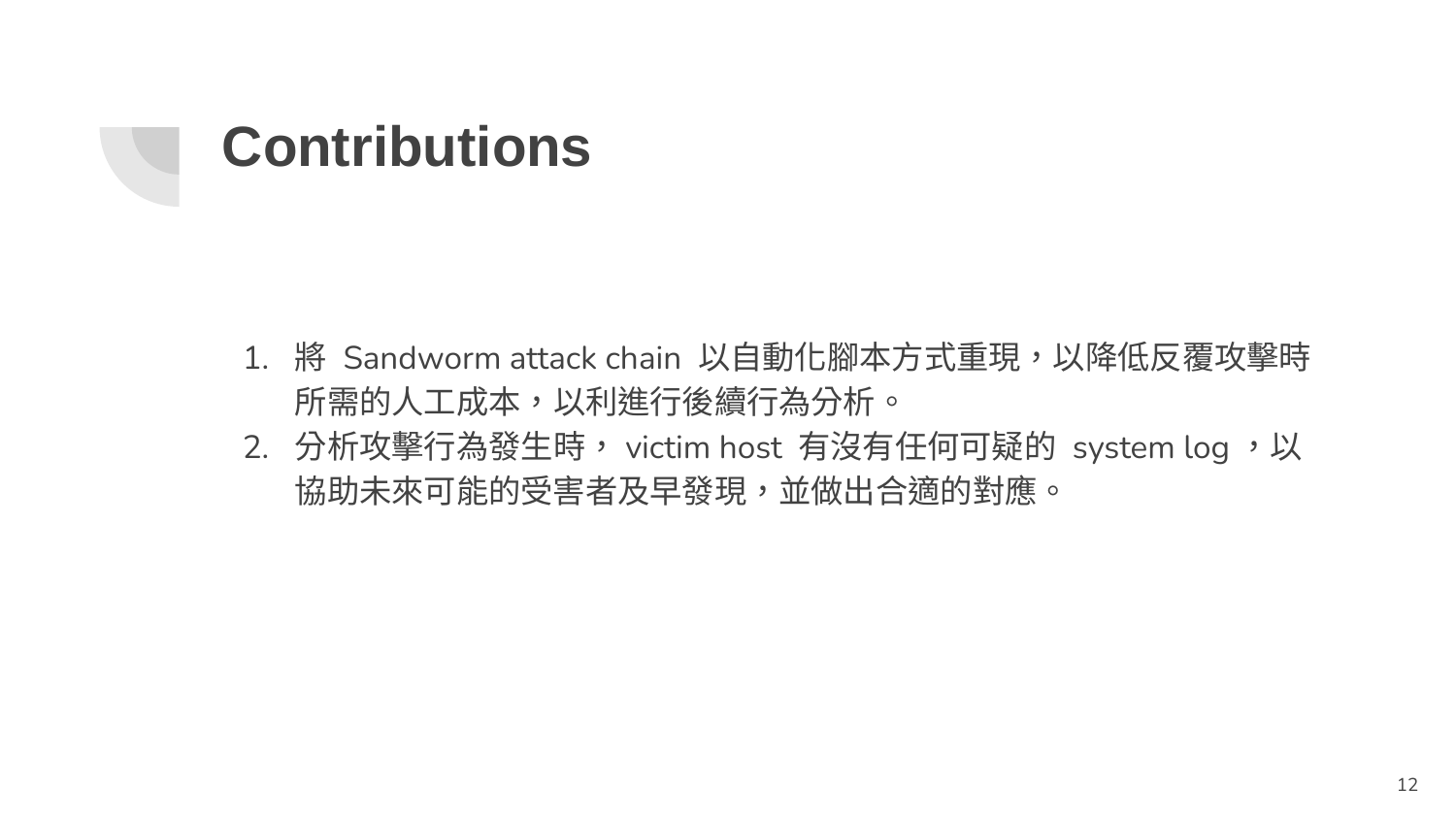

# Contributions
將 Sandworm attack chain 以自動化腳本方式重現，以降低反覆攻擊時所需的人工成本，以利進行後續行為分析。
分析攻擊行為發生時，victim host 有沒有任何可疑的 system log，以協助未來可能的受害者及早發現，並做出合適的對應。
12